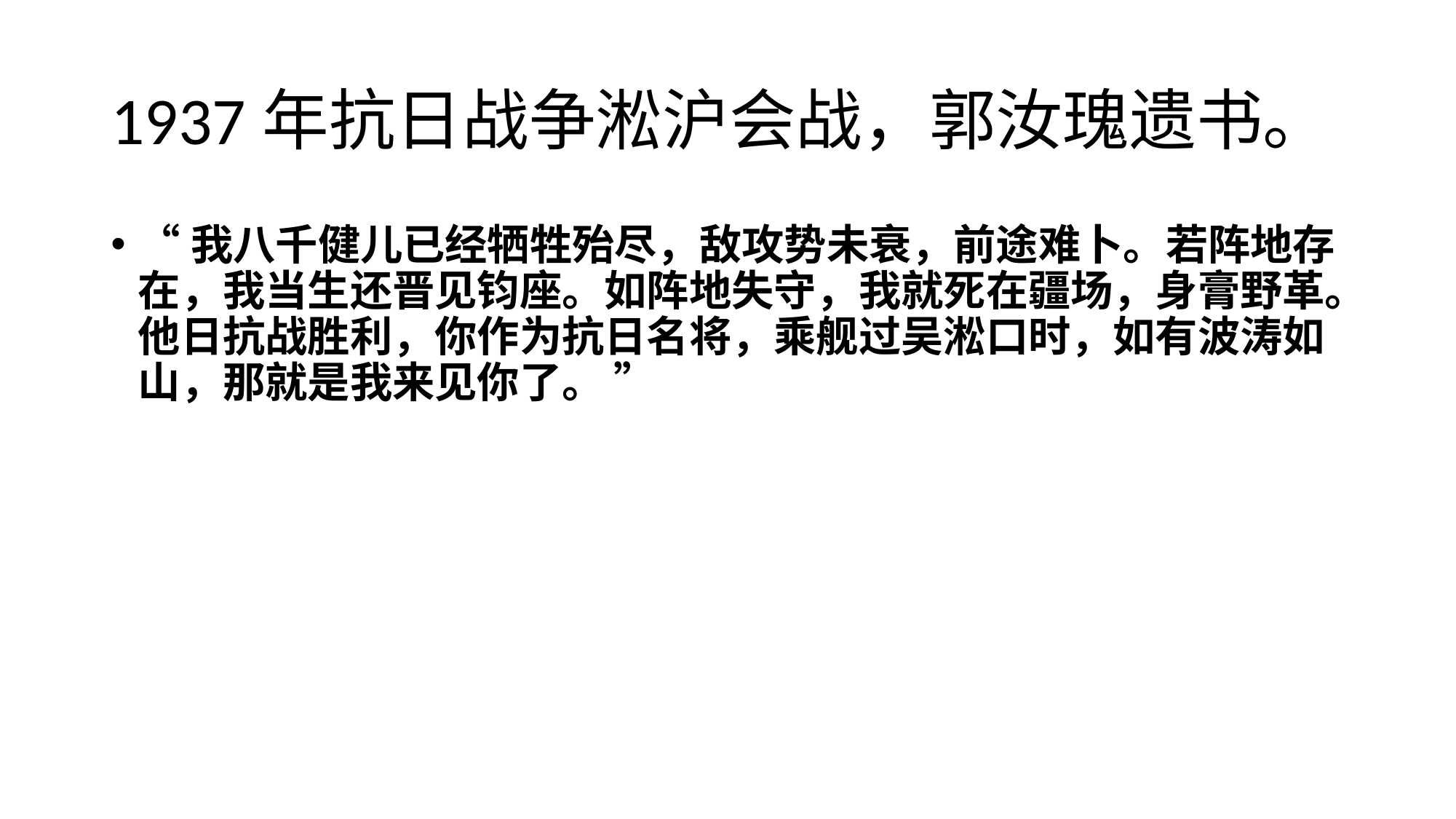

# 1937年抗日战争淞沪会战，郭汝瑰遗书。
“我八千健儿已经牺牲殆尽，敌攻势未衰，前途难卜。若阵地存在，我当生还晋见钧座。如阵地失守，我就死在疆场，身膏野革。他日抗战胜利，你作为抗日名将，乘舰过吴淞口时，如有波涛如山，那就是我来见你了。 ”